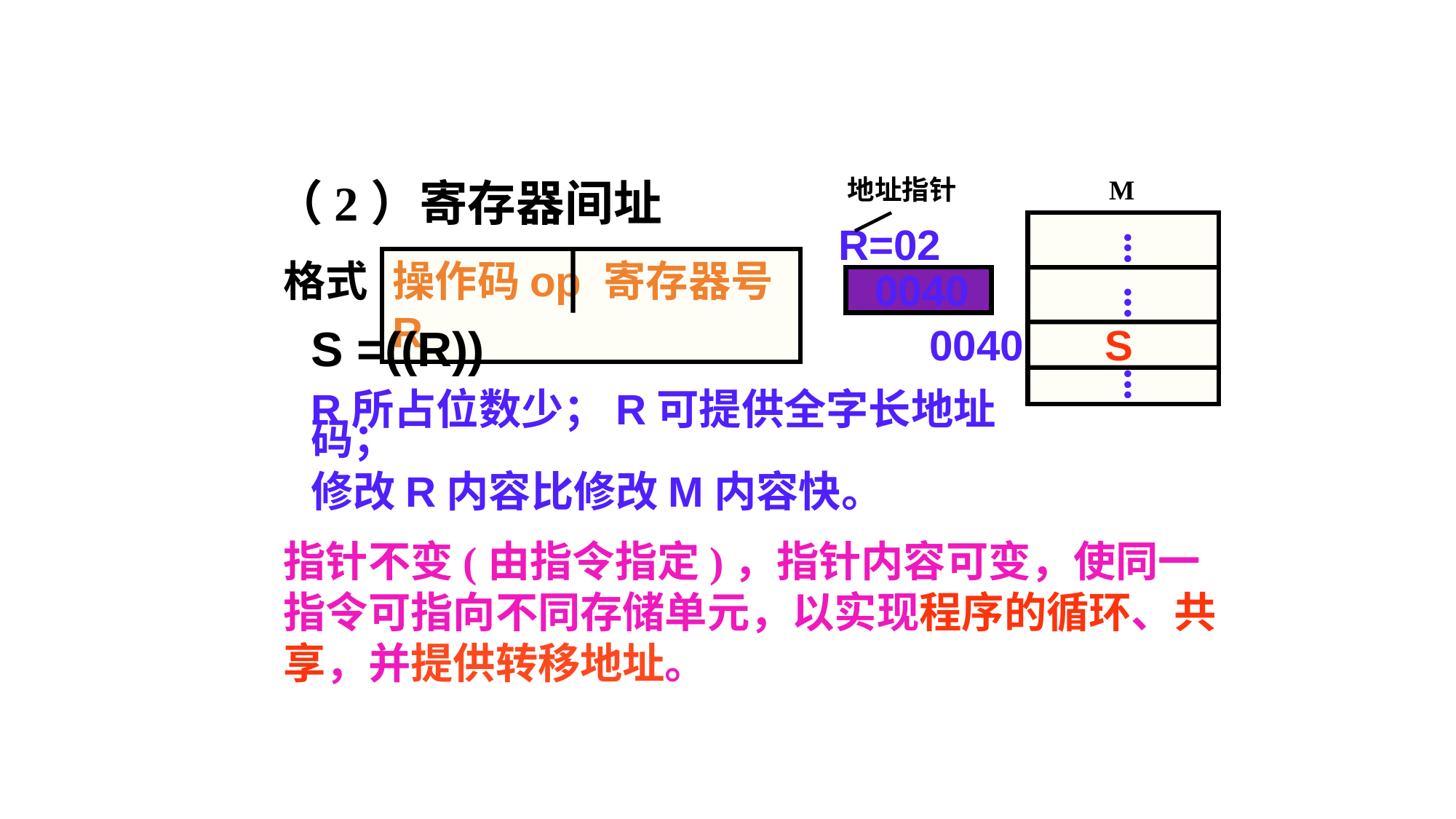

（2）寄存器间址
地址指针
 M
R=02

...
格式
操作码op 寄存器号R

0040

...
S =((R))
0040
 S
...
R所占位数少；R可提供全字长地址码；
修改R内容比修改M内容快。
指针不变(由指令指定)，指针内容可变，使同一指令可指向不同存储单元，以实现程序的循环、共享，并提供转移地址。